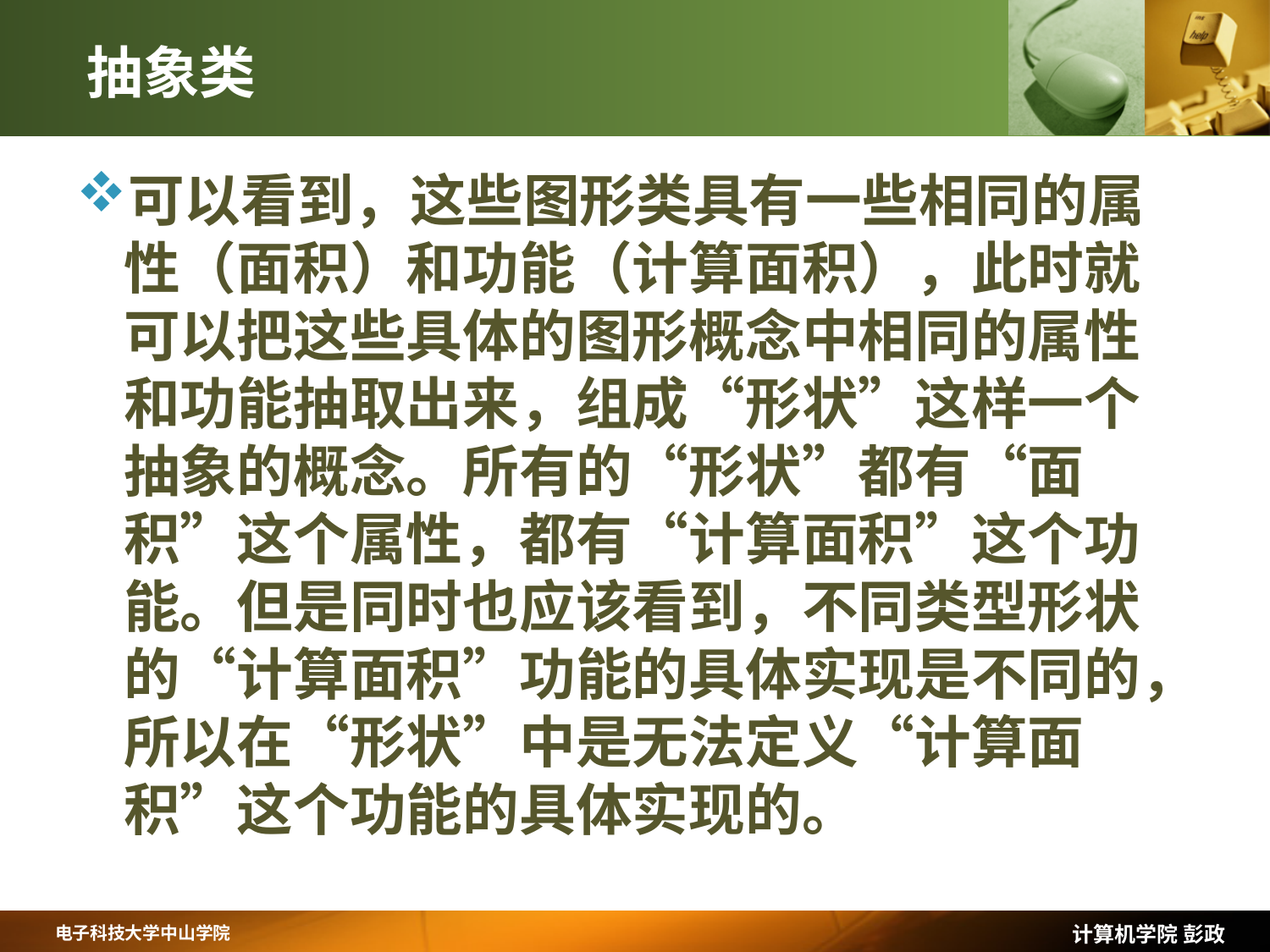

# 抽象类
可以看到，这些图形类具有一些相同的属性（面积）和功能（计算面积），此时就可以把这些具体的图形概念中相同的属性和功能抽取出来，组成“形状”这样一个抽象的概念。所有的“形状”都有“面积”这个属性，都有“计算面积”这个功能。但是同时也应该看到，不同类型形状的“计算面积”功能的具体实现是不同的，所以在“形状”中是无法定义“计算面积”这个功能的具体实现的。
计算机学院 彭政
电子科技大学中山学院